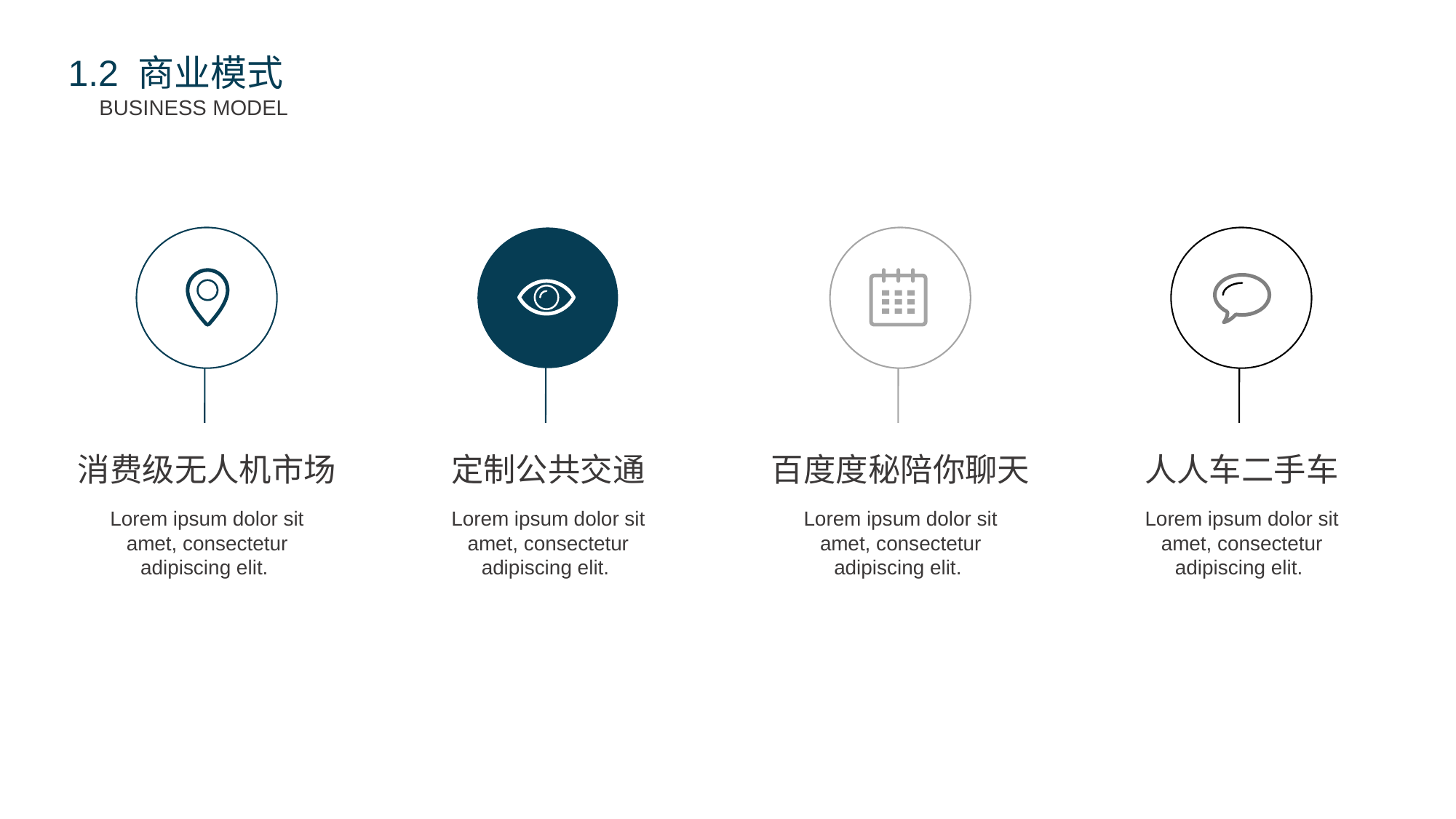

1.2 商业模式
BUSINESS MODEL

消费级无人机市场
Lorem ipsum dolor sit amet, consectetur adipiscing elit.

定制公共交通
Lorem ipsum dolor sit amet, consectetur adipiscing elit.

百度度秘陪你聊天
Lorem ipsum dolor sit amet, consectetur adipiscing elit.

人人车二手车
Lorem ipsum dolor sit amet, consectetur adipiscing elit.